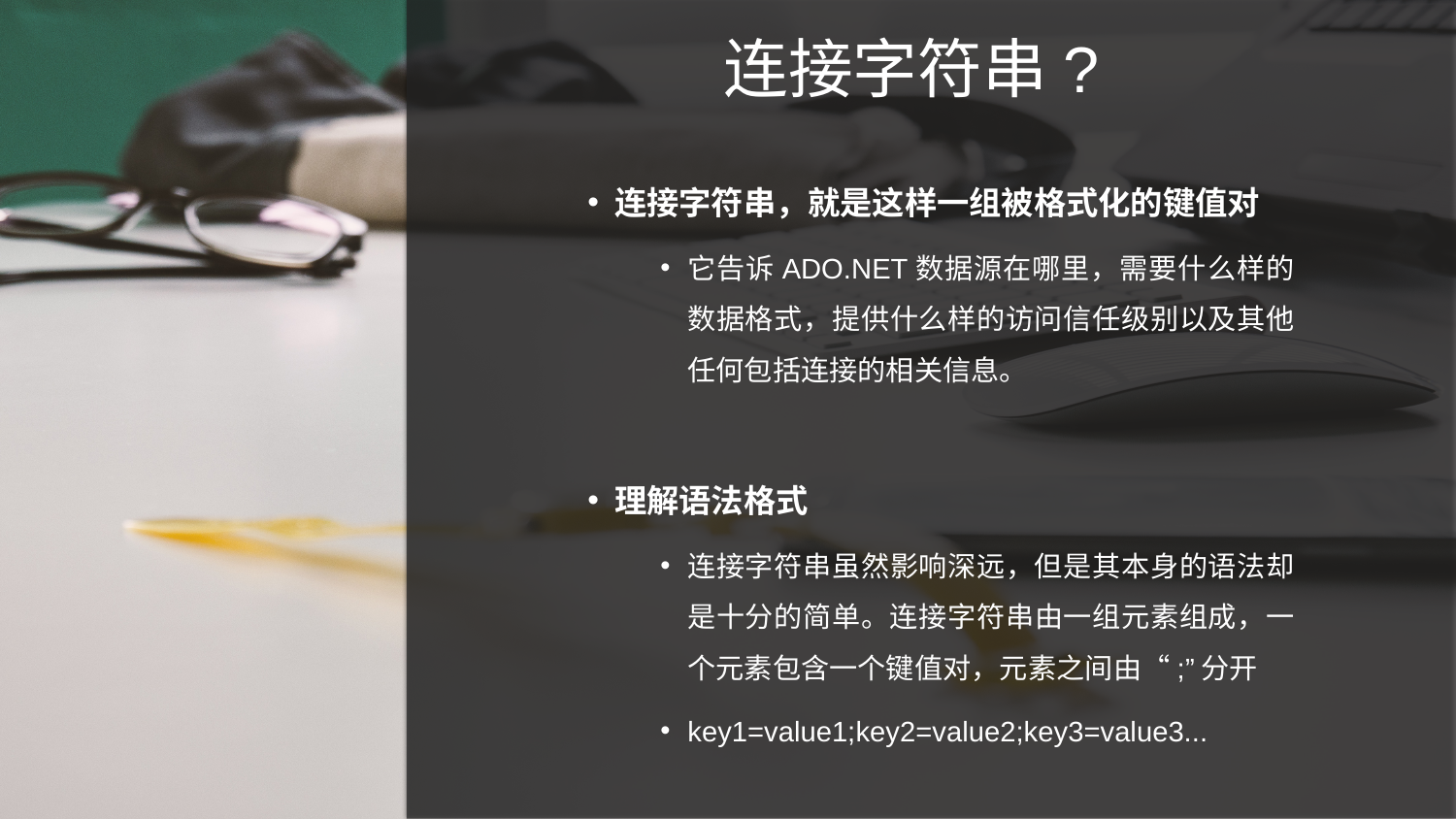

连接字符串?
连接字符串，就是这样一组被格式化的键值对
它告诉ADO.NET数据源在哪里，需要什么样的数据格式，提供什么样的访问信任级别以及其他任何包括连接的相关信息。

理解语法格式
连接字符串虽然影响深远，但是其本身的语法却是十分的简单。连接字符串由一组元素组成，一个元素包含一个键值对，元素之间由“;”分开
key1=value1;key2=value2;key3=value3...